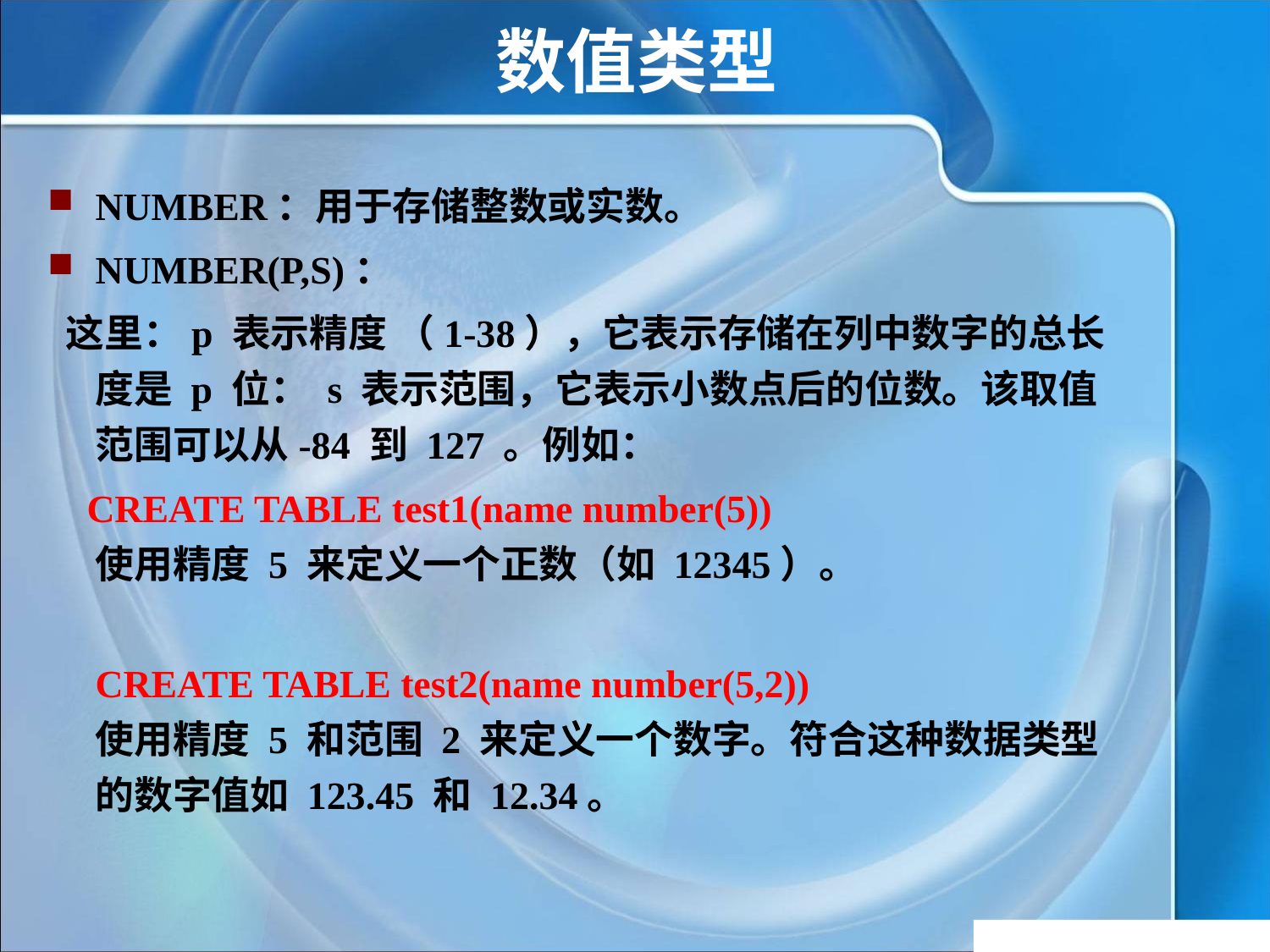

# 数值类型
NUMBER：用于存储整数或实数。
NUMBER(P,S)：
 这里：p 表示精度 （1-38），它表示存储在列中数字的总长度是 p 位： s 表示范围，它表示小数点后的位数。该取值范围可以从-84 到 127 。例如：
    CREATE TABLE test1(name number(5))
使用精度 5 来定义一个正数（如 12345）。
CREATE TABLE test2(name number(5,2))
使用精度 5 和范围 2 来定义一个数字。符合这种数据类型的数字值如 123.45 和 12.34。
15